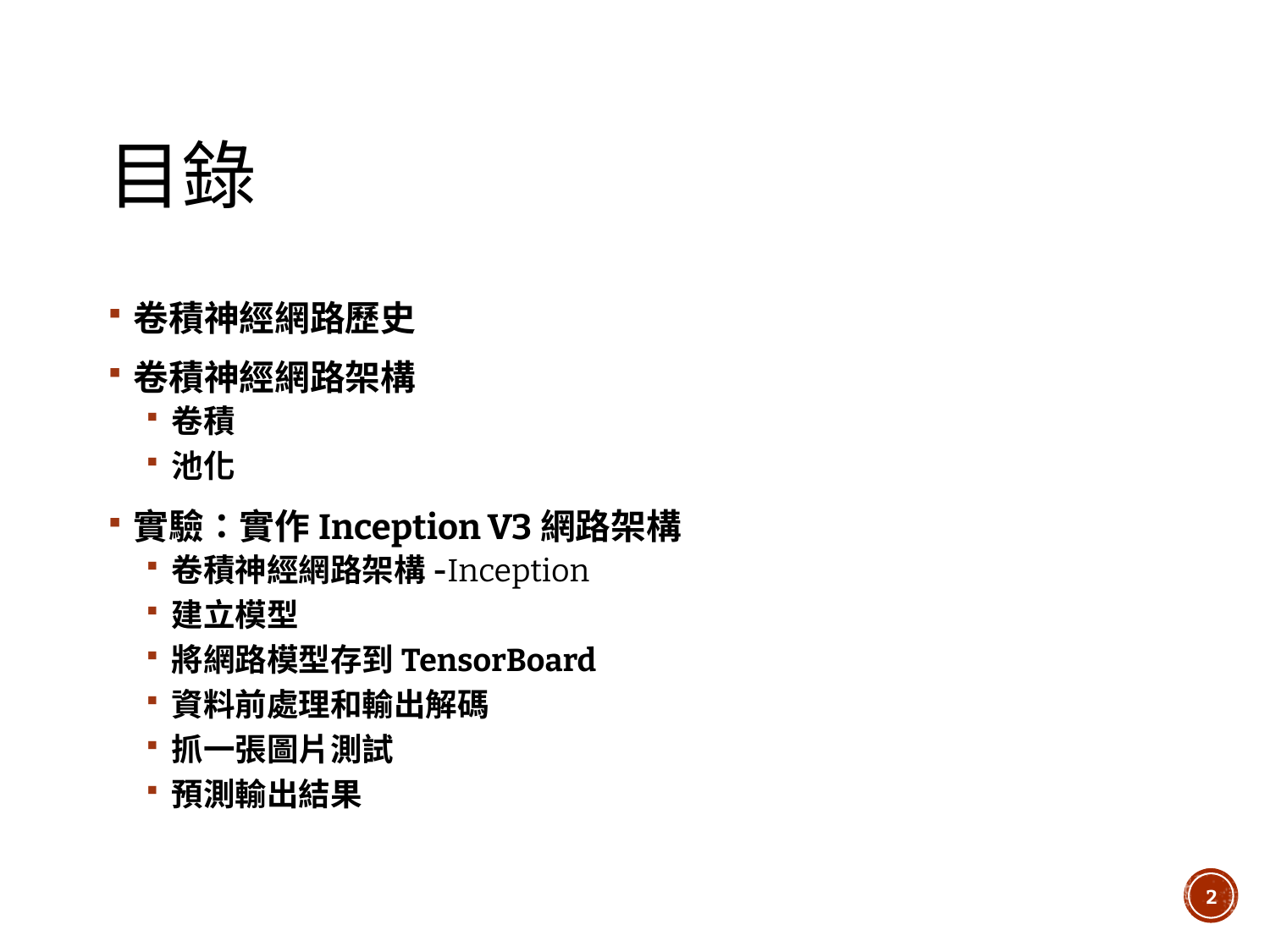

# 目錄
卷積神經網路歷史
卷積神經網路架構
卷積
池化
實驗：實作Inception V3網路架構
卷積神經網路架構-Inception
建立模型
將網路模型存到TensorBoard
資料前處理和輸出解碼
抓一張圖片測試
預測輸出結果
2